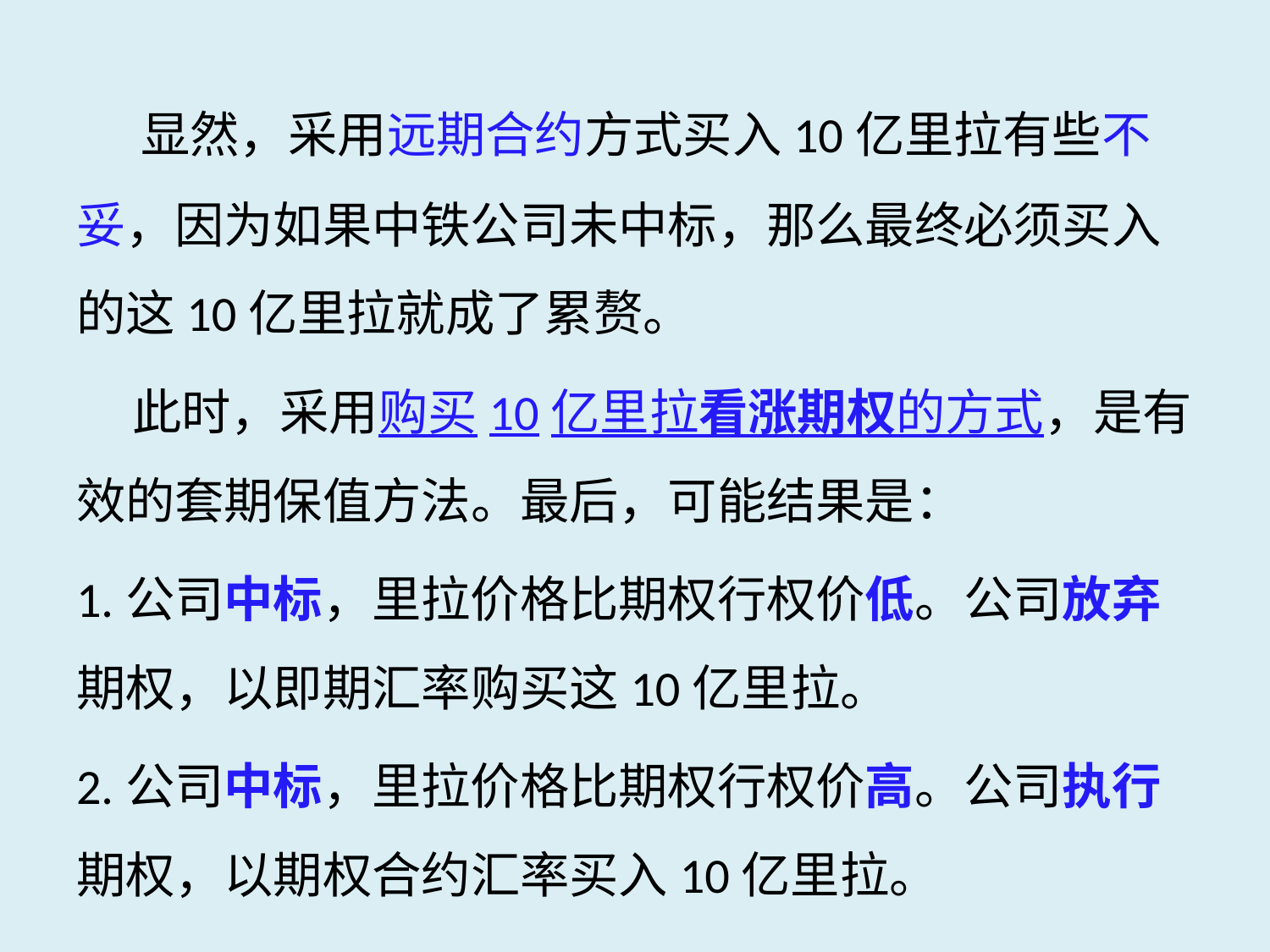

显然，采用远期合约方式买入10亿里拉有些不妥，因为如果中铁公司未中标，那么最终必须买入的这10亿里拉就成了累赘。
    此时，采用购买10亿里拉看涨期权的方式，是有效的套期保值方法。最后，可能结果是：
1.公司中标，里拉价格比期权行权价低。公司放弃期权，以即期汇率购买这10亿里拉。
2.公司中标，里拉价格比期权行权价高。公司执行期权，以期权合约汇率买入10亿里拉。